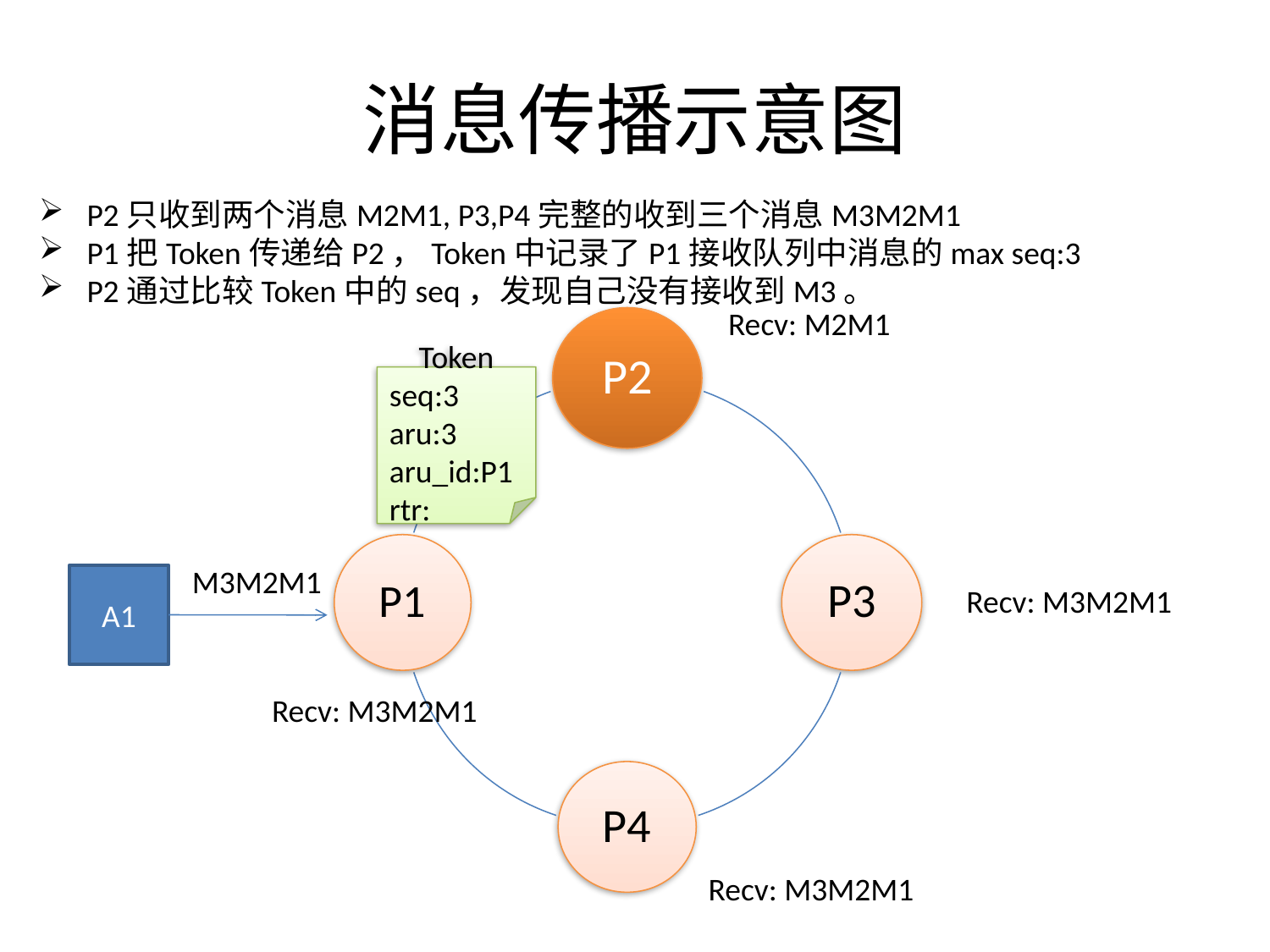

# 消息传播示意图
P2只收到两个消息M2M1, P3,P4完整的收到三个消息M3M2M1
P1把Token传递给P2，Token中记录了P1接收队列中消息的max seq:3
P2通过比较Token中的seq，发现自己没有接收到M3。

Recv: M2M1
P2
P3
P4
P1
Token
seq:3
aru:3
aru_id:P1
rtr:
M3M2M1
A1
Recv: M3M2M1

Recv: M3M2M1
Recv: M3M2M1